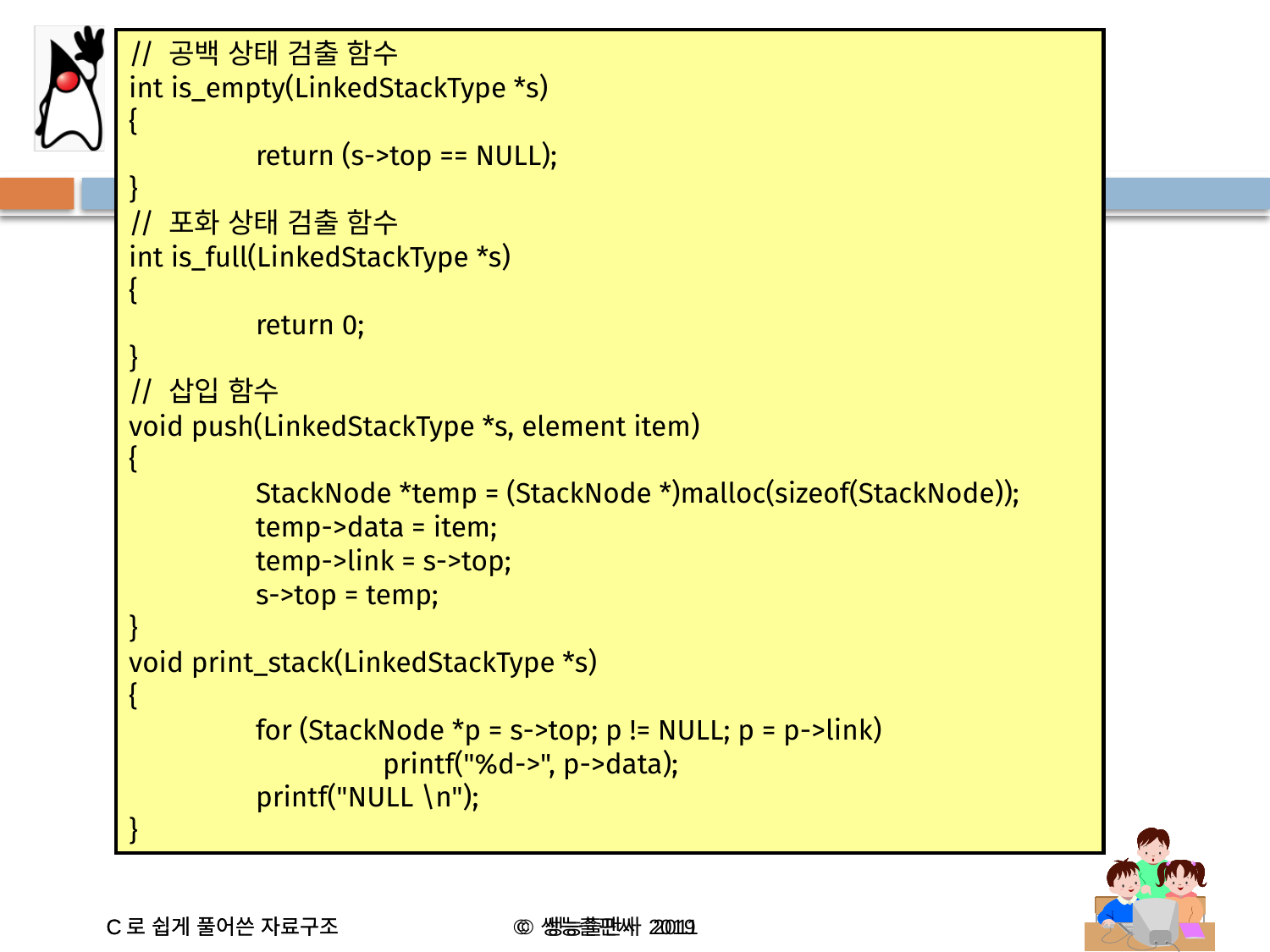

// 공백 상태 검출 함수
int is_empty(LinkedStackType *s)
{
	return (s->top == NULL);
}
// 포화 상태 검출 함수
int is_full(LinkedStackType *s)
{
	return 0;
}
// 삽입 함수
void push(LinkedStackType *s, element item)
{
	StackNode *temp = (StackNode *)malloc(sizeof(StackNode));
	temp->data = item;
	temp->link = s->top;
	s->top = temp;
}
void print_stack(LinkedStackType *s)
{
	for (StackNode *p = s->top; p != NULL; p = p->link)
		printf("%d->", p->data);
	printf("NULL \n");
}
#